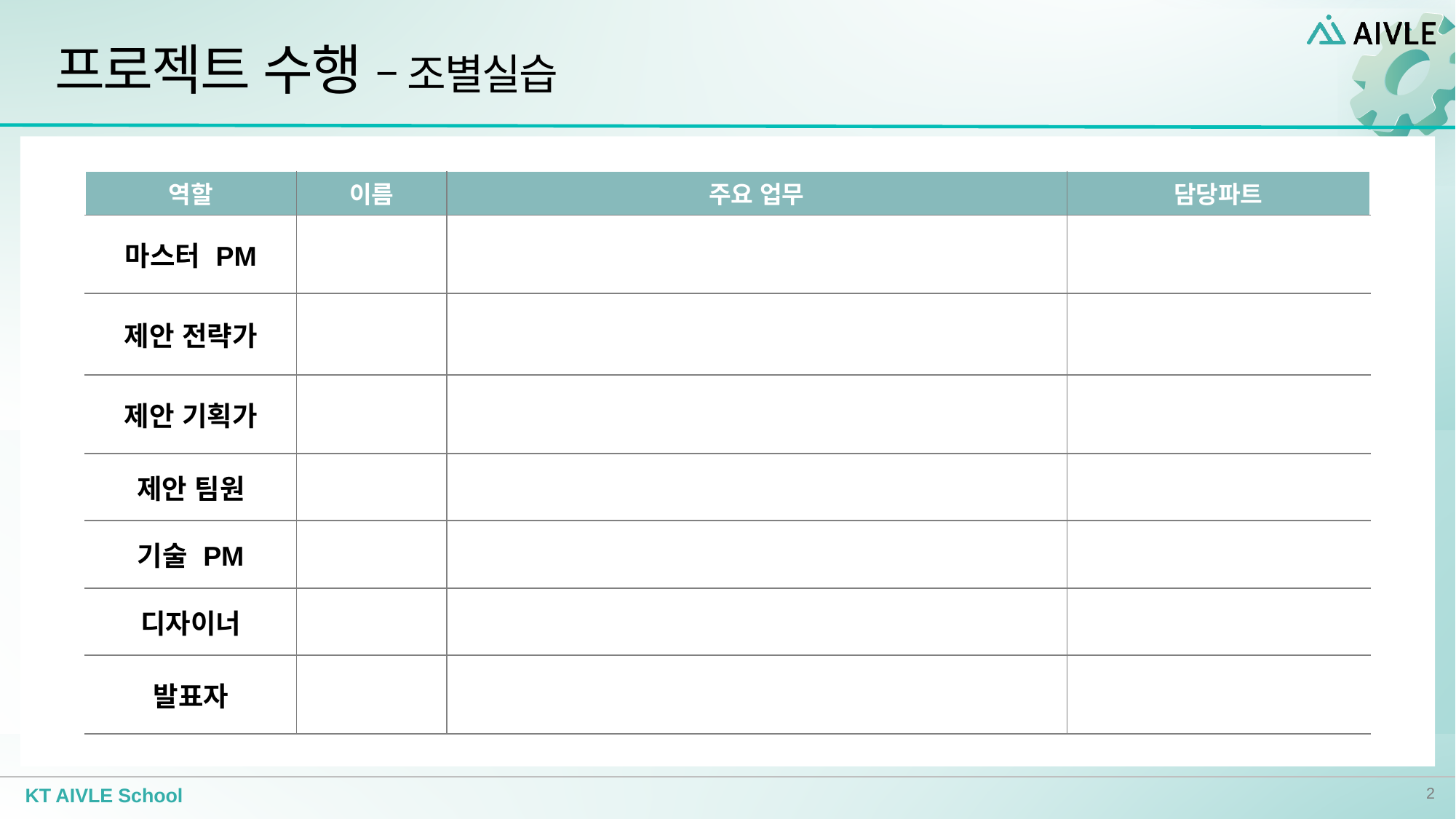

# 프로젝트 수행 – 조별실습
| 역할 | 이름 | 주요 업무 | 담당파트 |
| --- | --- | --- | --- |
| 마스터 PM |  |  |  |
| 제안 전략가 |  |  |  |
| 제안 기획가 |  |  |  |
| 제안 팀원 |  |  |  |
| 기술 PM |  |  |  |
| 디자이너 |  |  |  |
| 발표자 |  |  |  |